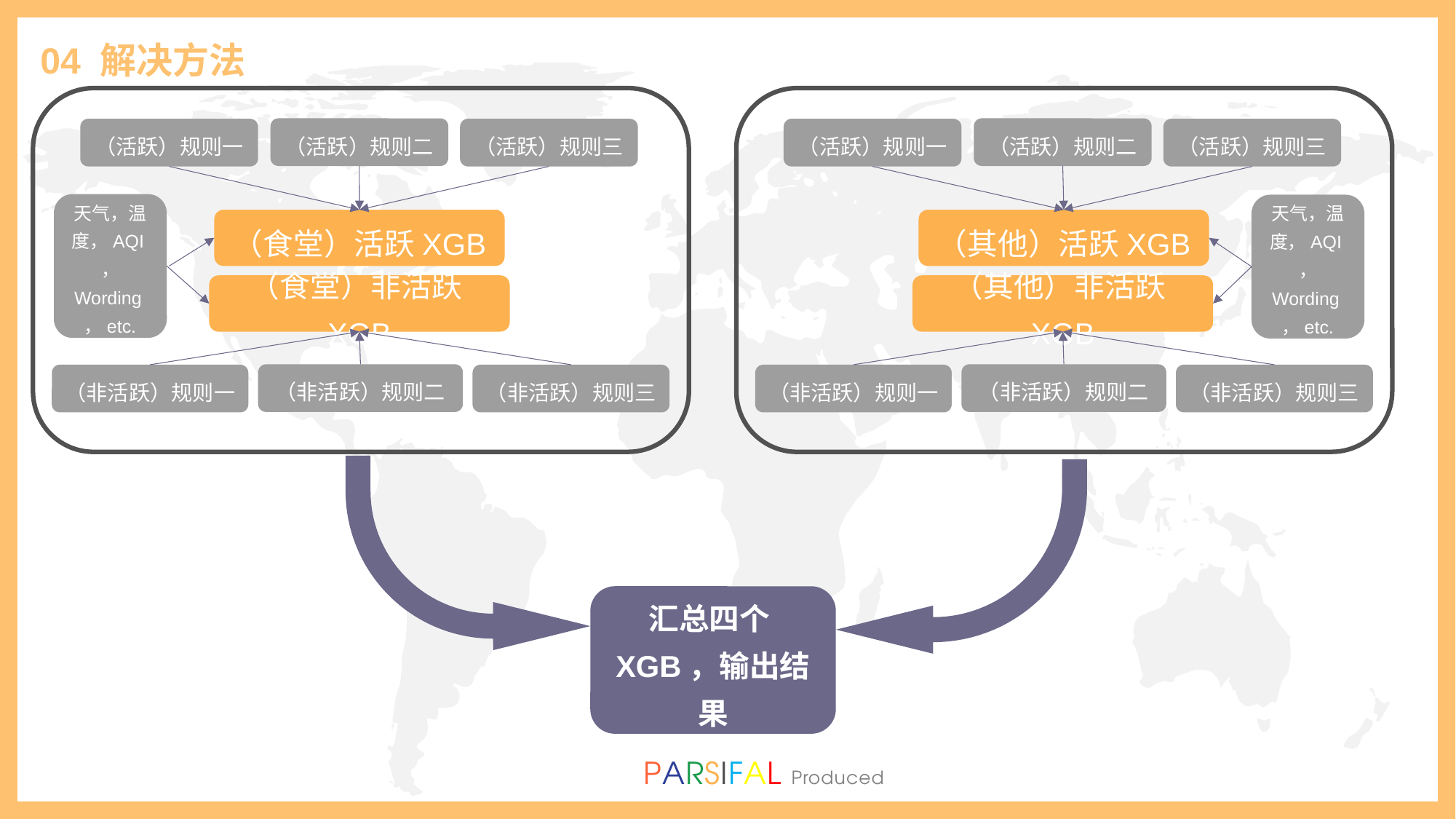

04 解决方法

（活跃）规则二
（活跃）规则二
（活跃）规则一
（活跃）规则三
（活跃）规则一
（活跃）规则三
天气，温度，AQI，
Wording，etc.
天气，温度，AQI，
Wording，etc.
（食堂）活跃XGB
（其他）活跃XGB
（食堂）非活跃XGB
（其他）非活跃XGB
（非活跃）规则二
（非活跃）规则二
（非活跃）规则一
（非活跃）规则三
（非活跃）规则一
（非活跃）规则三

汇总四个XGB，输出结果
PARSIFAL Produced